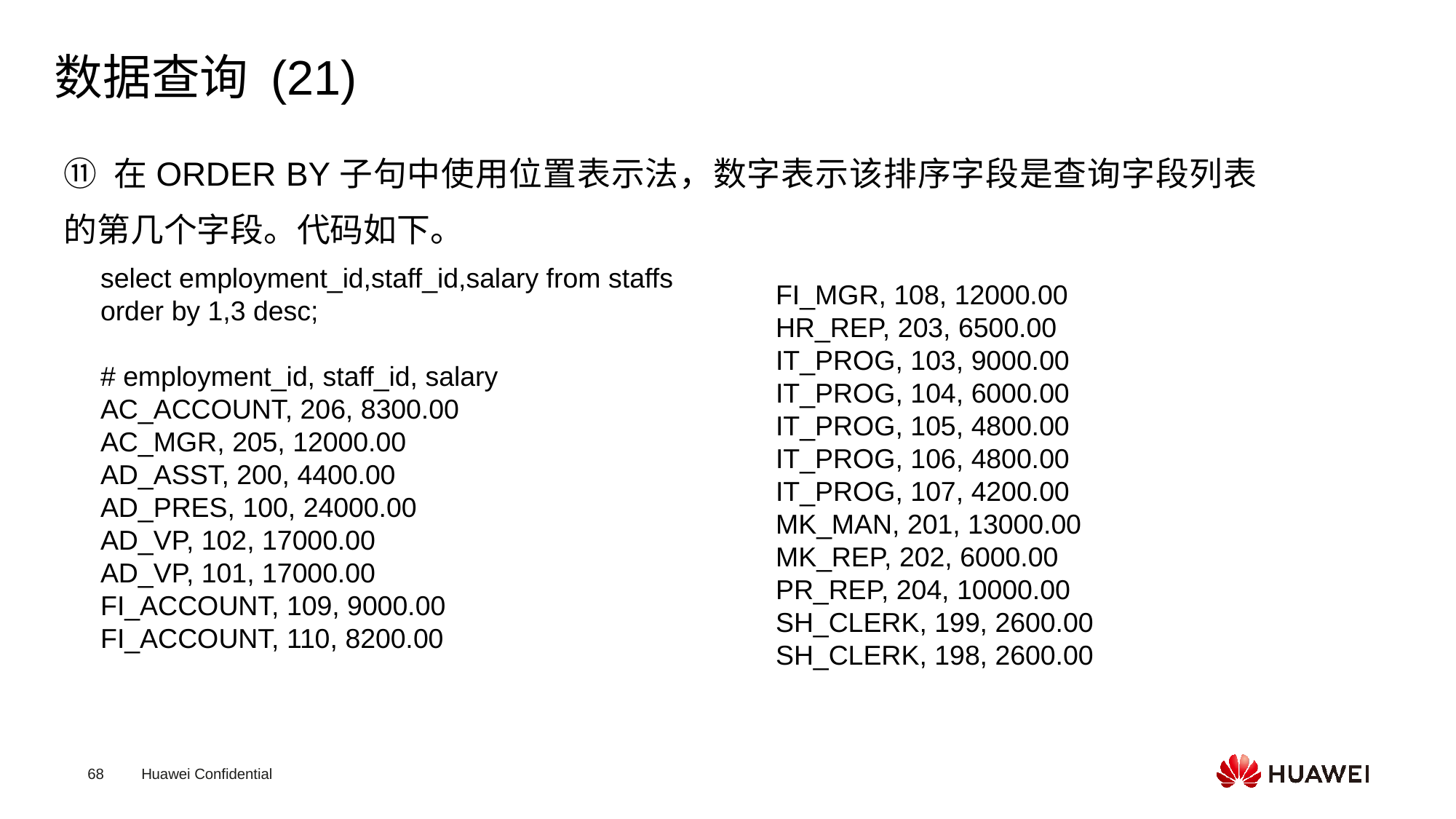

# 数据查询 (21)
⑪ 在ORDER BY子句中使用位置表示法，数字表示该排序字段是查询字段列表的第几个字段。代码如下。
select employment_id,staff_id,salary from staffs order by 1,3 desc; # employment_id, staff_id, salaryAC_ACCOUNT, 206, 8300.00AC_MGR, 205, 12000.00AD_ASST, 200, 4400.00AD_PRES, 100, 24000.00AD_VP, 102, 17000.00AD_VP, 101, 17000.00FI_ACCOUNT, 109, 9000.00FI_ACCOUNT, 110, 8200.00

FI_MGR, 108, 12000.00HR_REP, 203, 6500.00IT_PROG, 103, 9000.00
IT_PROG, 104, 6000.00
IT_PROG, 105, 4800.00IT_PROG, 106, 4800.00IT_PROG, 107, 4200.00MK_MAN, 201, 13000.00MK_REP, 202, 6000.00PR_REP, 204, 10000.00SH_CLERK, 199, 2600.00SH_CLERK, 198, 2600.00